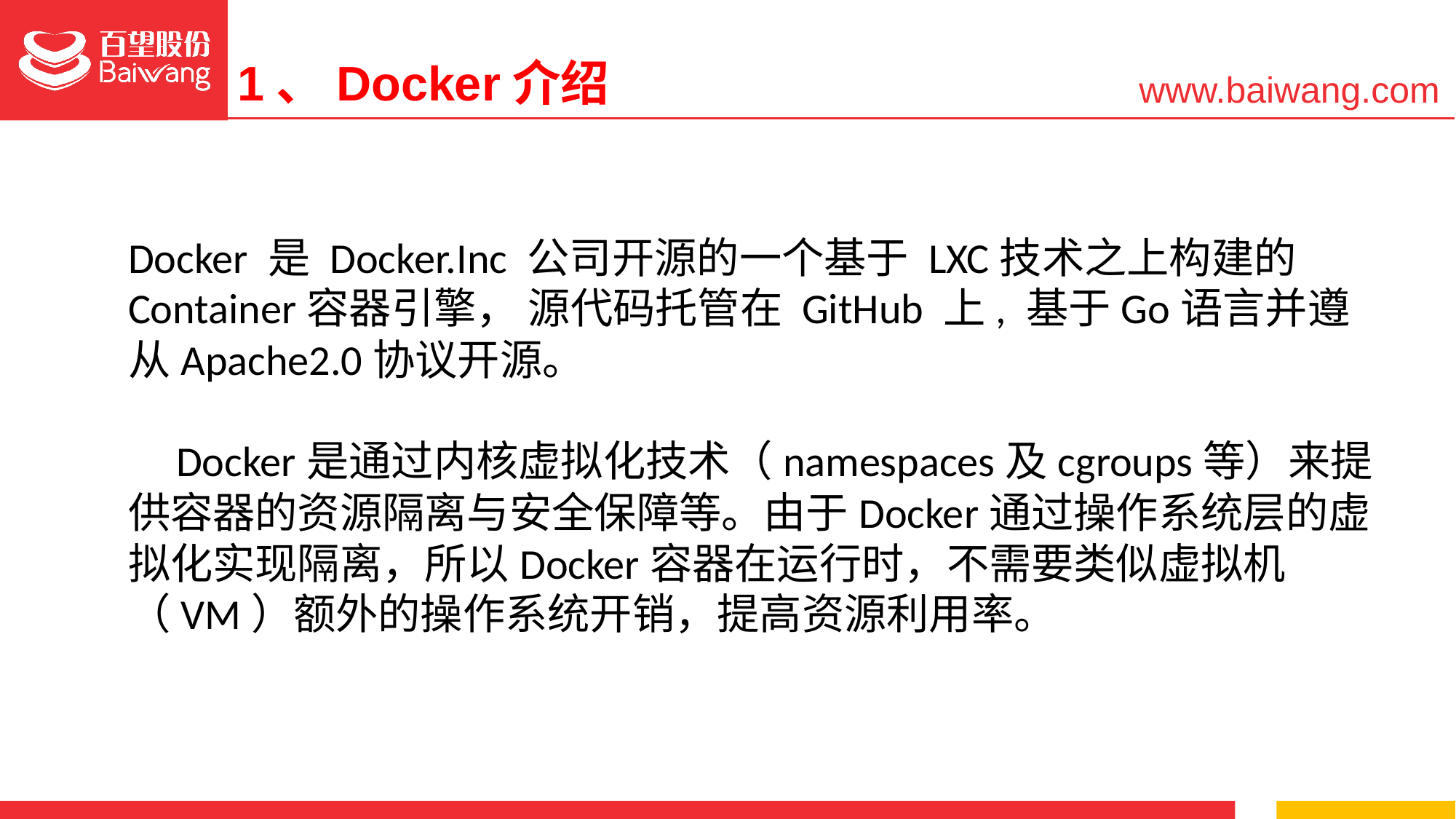

1、Docker介绍
Docker 是 Docker.Inc 公司开源的一个基于 LXC技术之上构建的Container容器引擎， 源代码托管在 GitHub 上, 基于Go语言并遵从Apache2.0协议开源。

     Docker是通过内核虚拟化技术（namespaces及cgroups等）来提供容器的资源隔离与安全保障等。由于Docker通过操作系统层的虚拟化实现隔离，所以Docker容器在运行时，不需要类似虚拟机（VM）额外的操作系统开销，提高资源利用率。